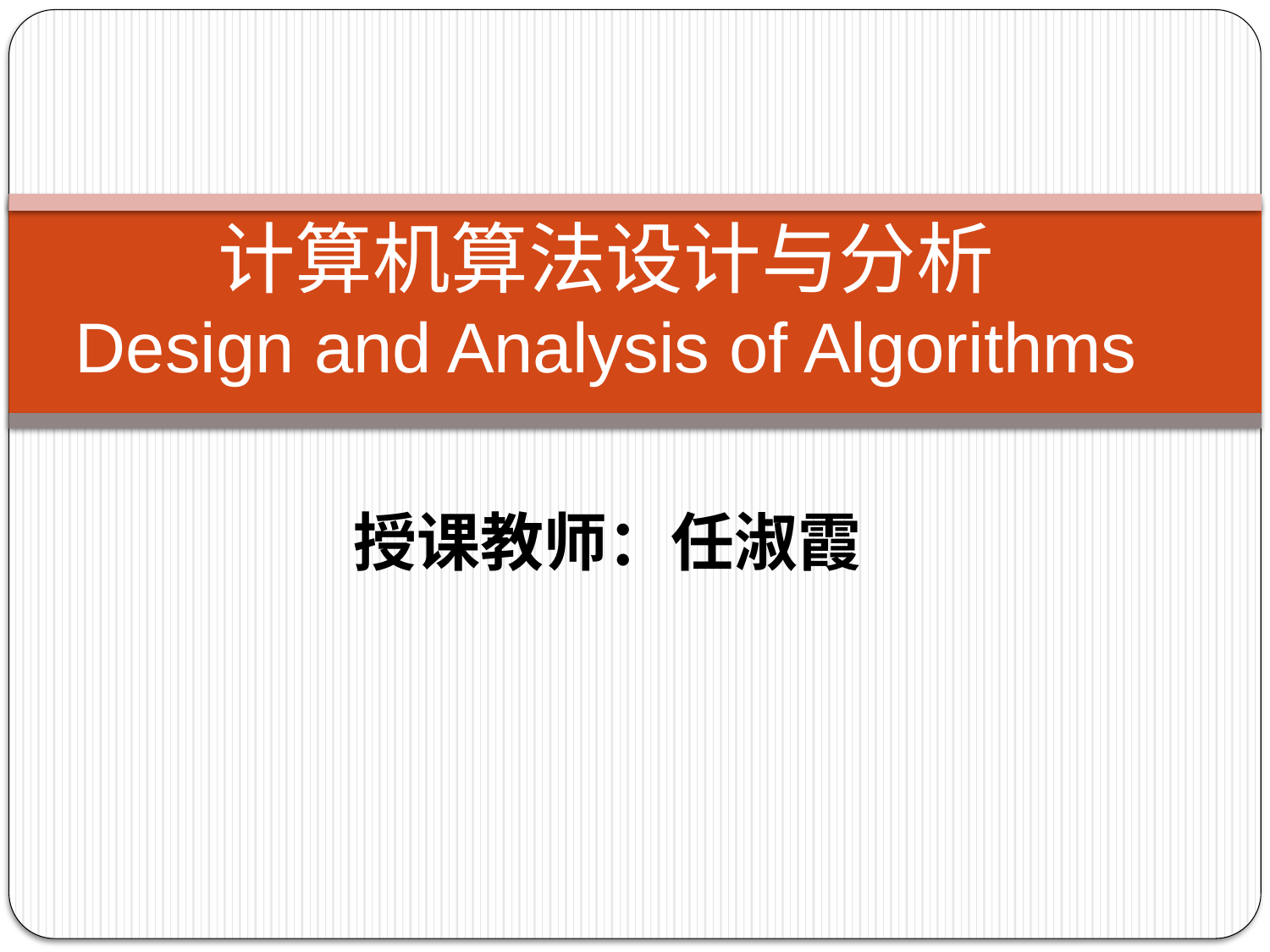

# 计算机算法设计与分析 Design and Analysis of Algorithms
	授课教师：任淑霞